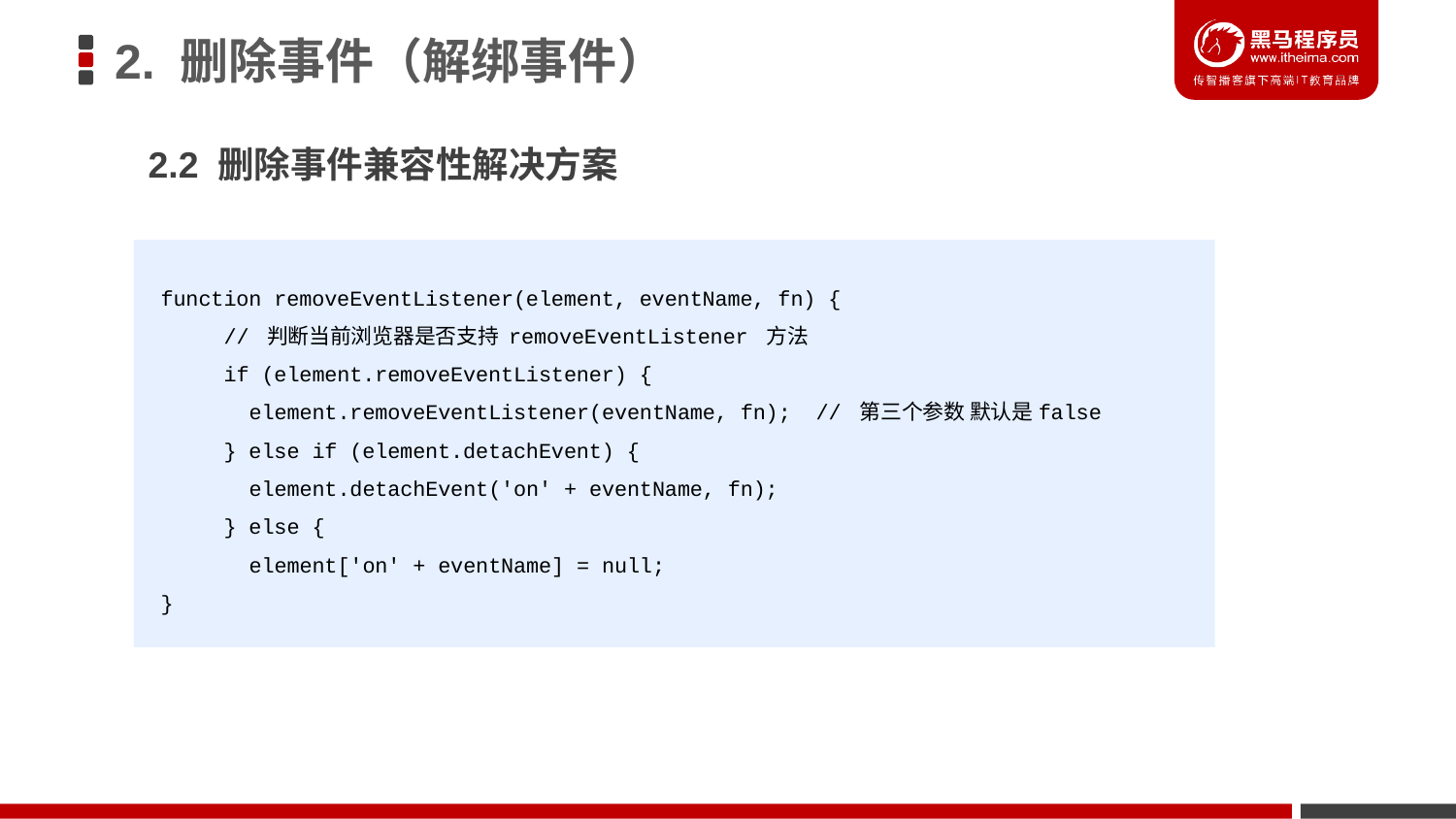

# 2. 删除事件（解绑事件）
2.2 删除事件兼容性解决方案
 function removeEventListener(element, eventName, fn) {
      // 判断当前浏览器是否支持 removeEventListener 方法
      if (element.removeEventListener) {
        element.removeEventListener(eventName, fn);  // 第三个参数 默认是false
      } else if (element.detachEvent) {
        element.detachEvent('on' + eventName, fn);
      } else {
        element['on' + eventName] = null;
 }